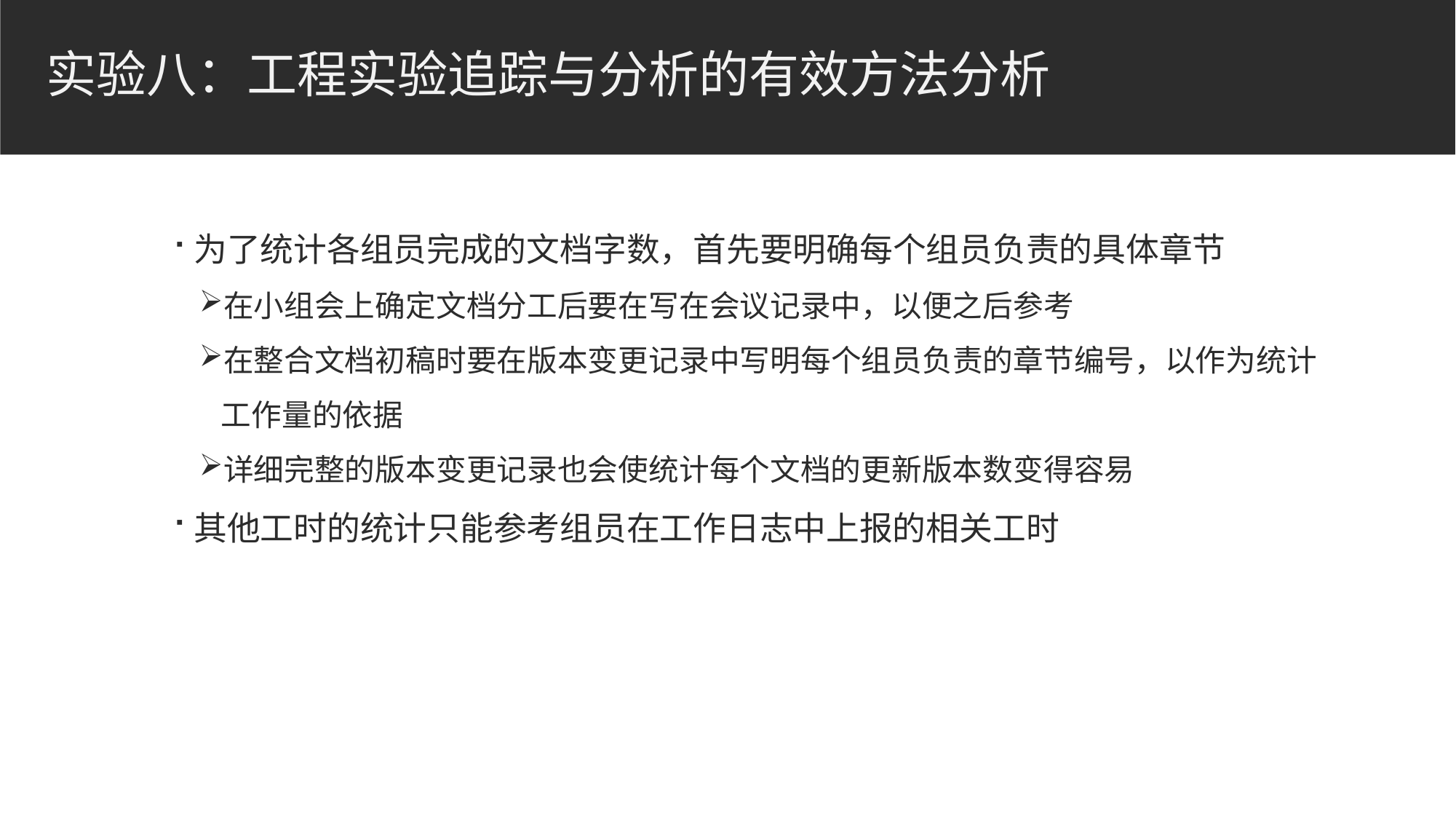

# 实验八：工程实验追踪与分析的有效方法分析
为了统计各组员完成的文档字数，首先要明确每个组员负责的具体章节
在小组会上确定文档分工后要在写在会议记录中，以便之后参考
在整合文档初稿时要在版本变更记录中写明每个组员负责的章节编号，以作为统计工作量的依据
详细完整的版本变更记录也会使统计每个文档的更新版本数变得容易
其他工时的统计只能参考组员在工作日志中上报的相关工时